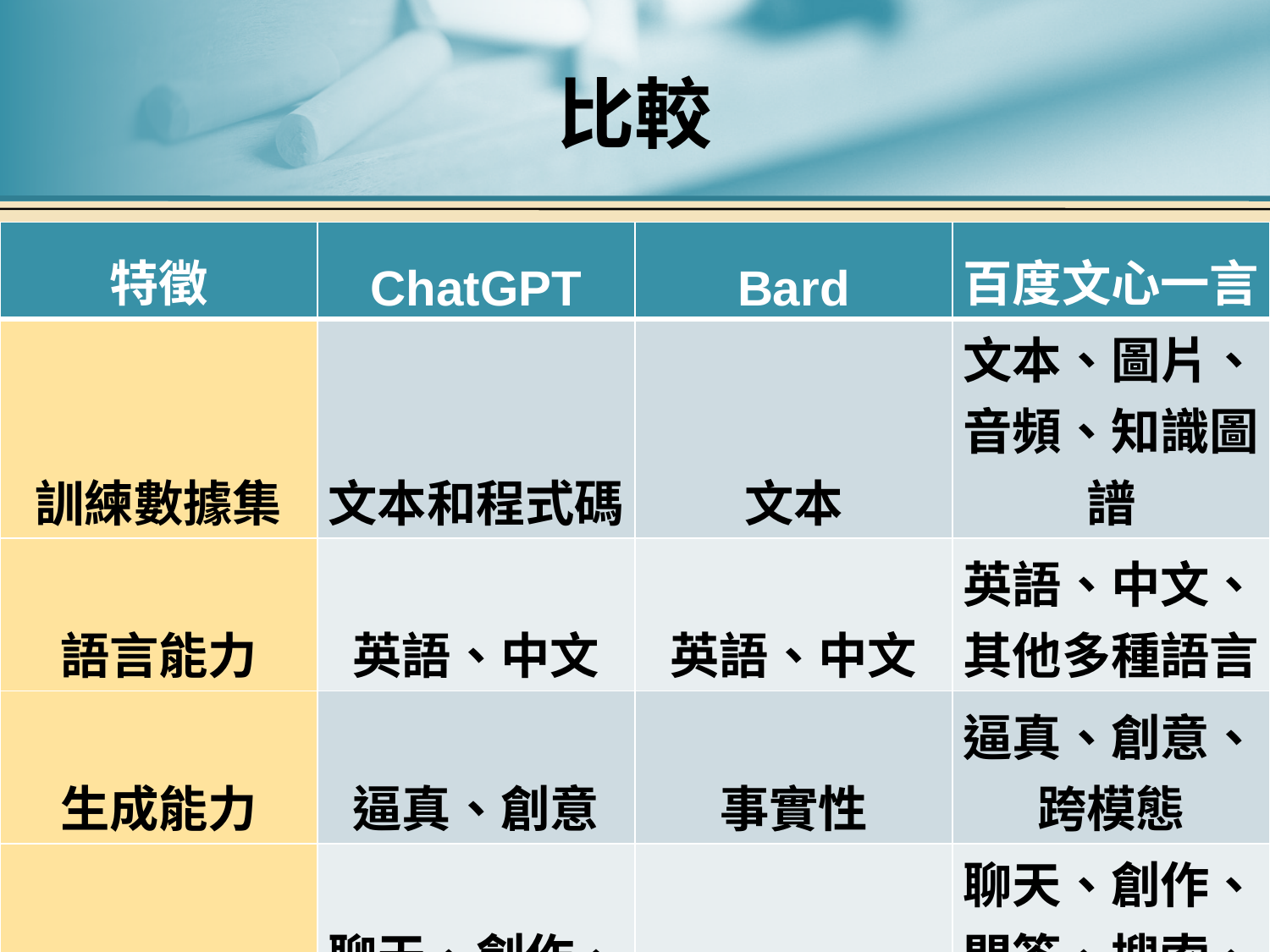

# 比較
| 特徵 | ChatGPT | Bard | 百度文心一言 |
| --- | --- | --- | --- |
| 訓練數據集 | 文本和程式碼 | 文本 | 文本、圖片、音頻、知識圖譜 |
| 語言能力 | 英語、中文 | 英語、中文 | 英語、中文、其他多種語言 |
| 生成能力 | 逼真、創意 | 事實性 | 逼真、創意、跨模態 |
| 應用場景 | 聊天、創作、問答 | 問答、創作 | 聊天、創作、問答、搜索、服務 |